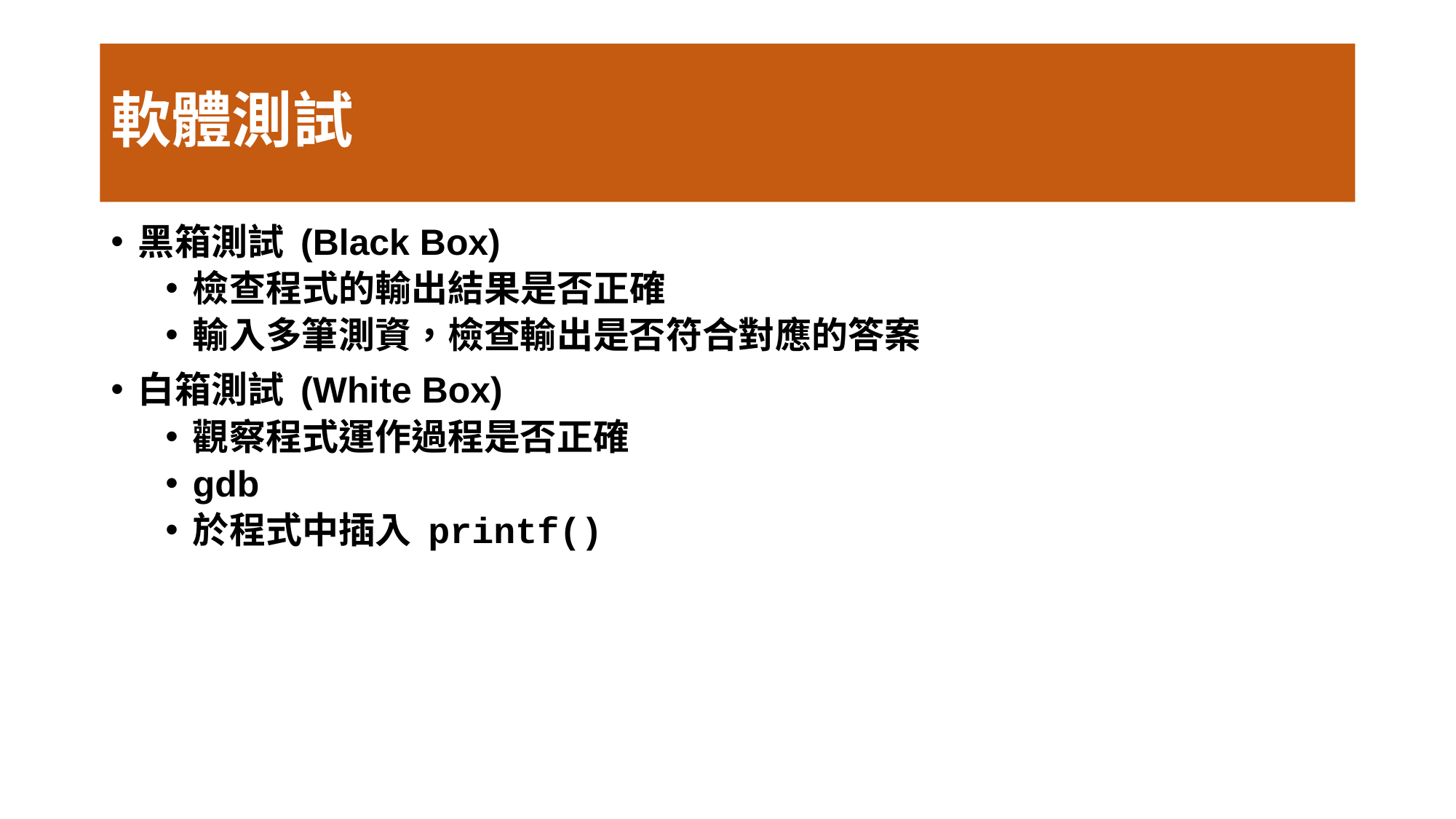

# 軟體測試
黑箱測試 (Black Box)
檢查程式的輸出結果是否正確
輸入多筆測資，檢查輸出是否符合對應的答案
白箱測試 (White Box)
觀察程式運作過程是否正確
gdb
於程式中插入 printf()